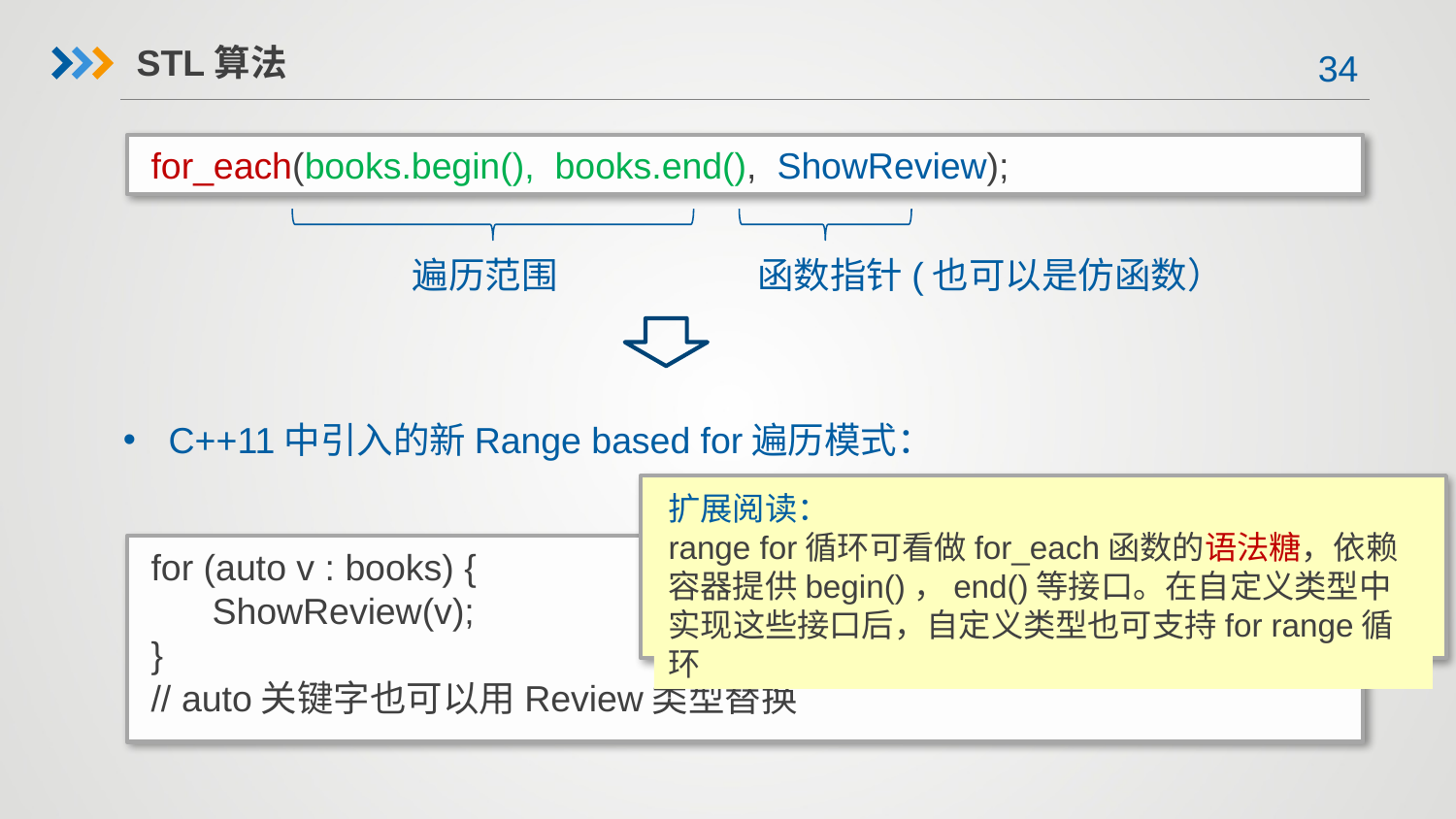

STL算法

for_each(books.begin(),  books.end(),  ShowReview);

遍历范围
函数指针(也可以是仿函数）

C++11中引入的新Range based for遍历模式：

扩展阅读：
range for循环可看做for_each函数的语法糖，依赖容器提供begin()，end()等接口。在自定义类型中实现这些接口后，自定义类型也可支持for range循环

for (auto v : books) {
      ShowReview(v);
}
// auto关键字也可以用Review类型替换